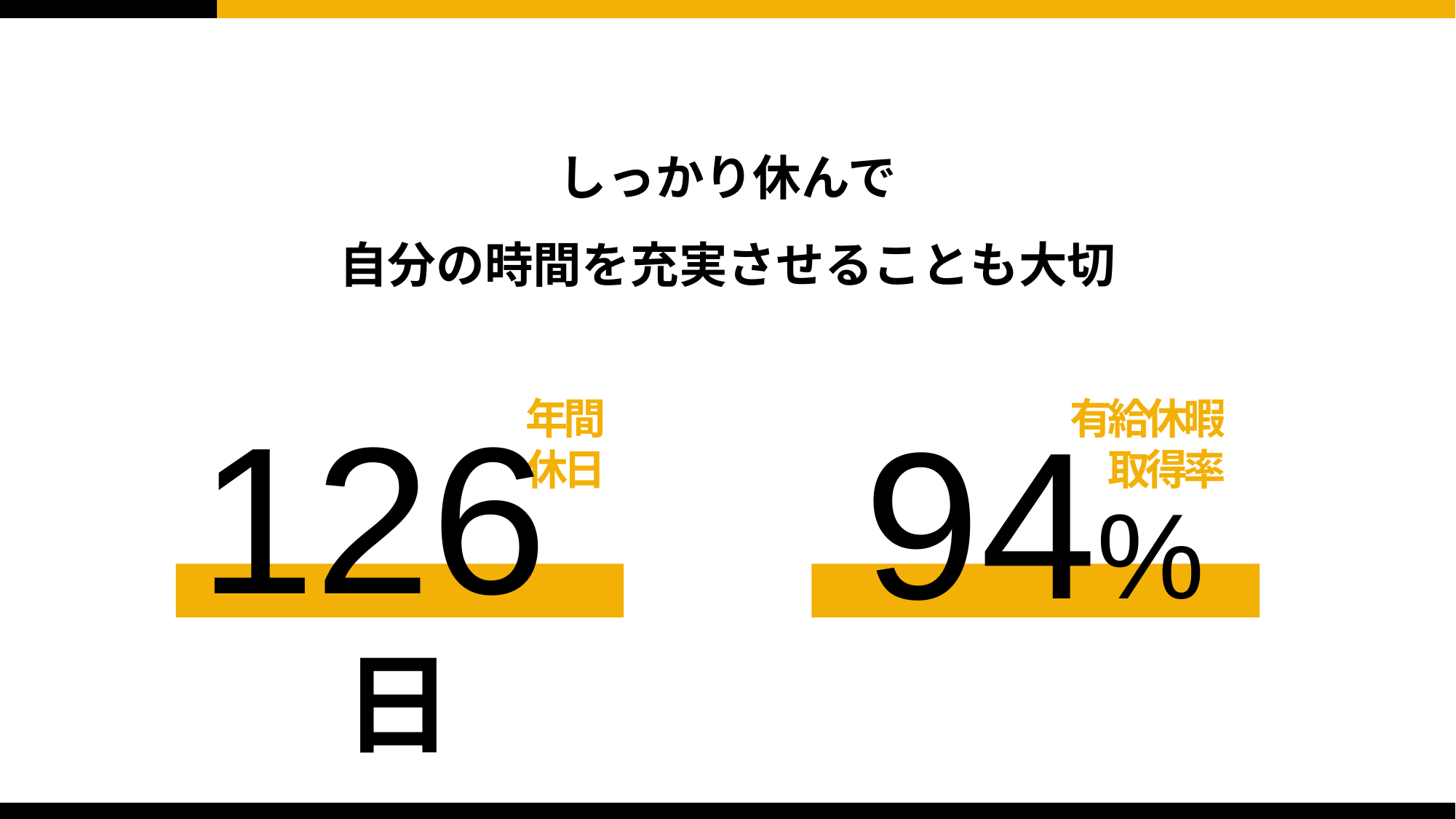

しっかり休んで
自分の時間を充実させることも大切
126日
94%
年間
休日
有給休暇
取得率